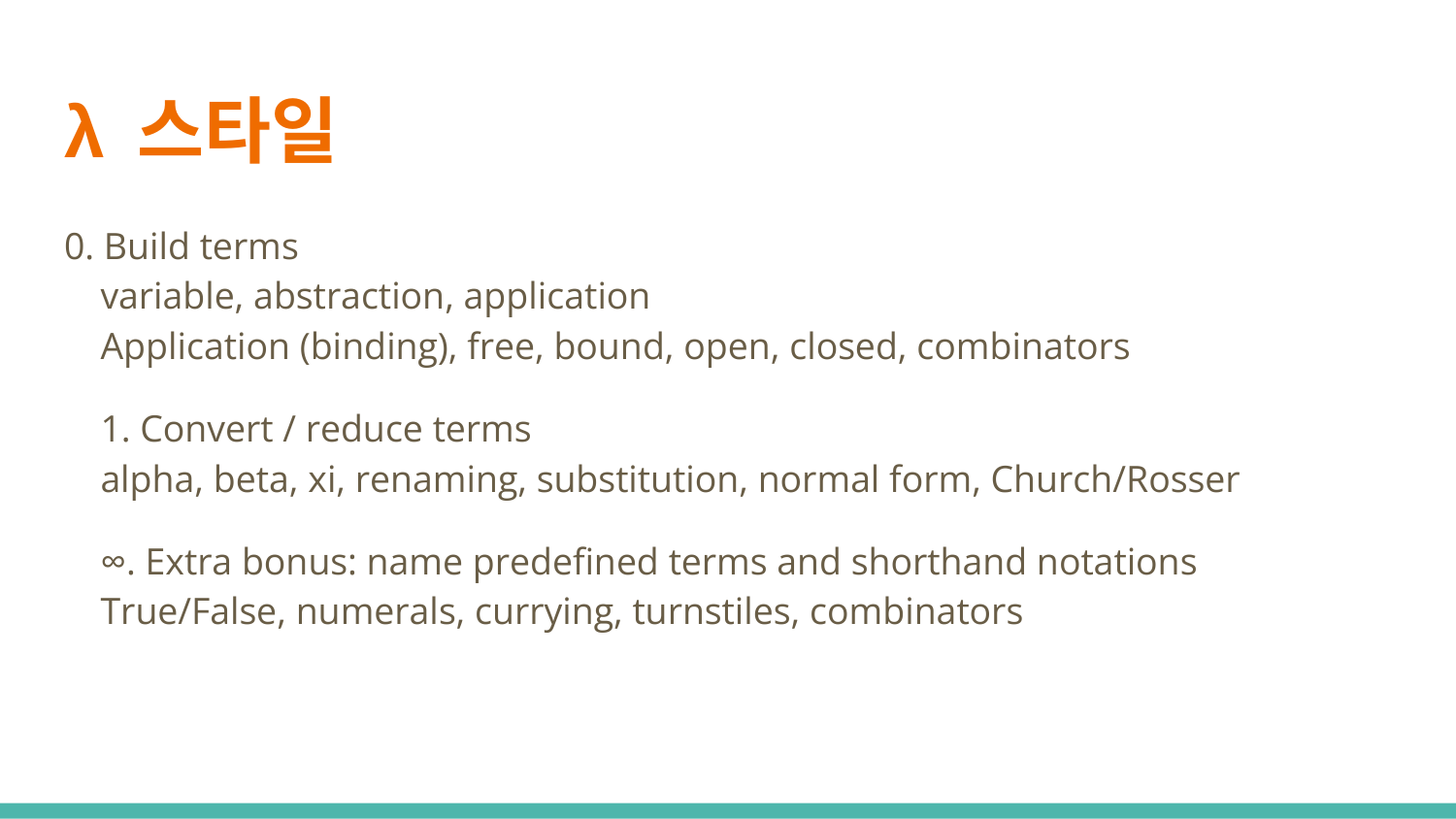

# λ 스타일
0. Build terms
variable, abstraction, application
Application (binding), free, bound, open, closed, combinators
1. Convert / reduce terms
alpha, beta, xi, renaming, substitution, normal form, Church/Rosser
∞. Extra bonus: name predefined terms and shorthand notations
True/False, numerals, currying, turnstiles, combinators